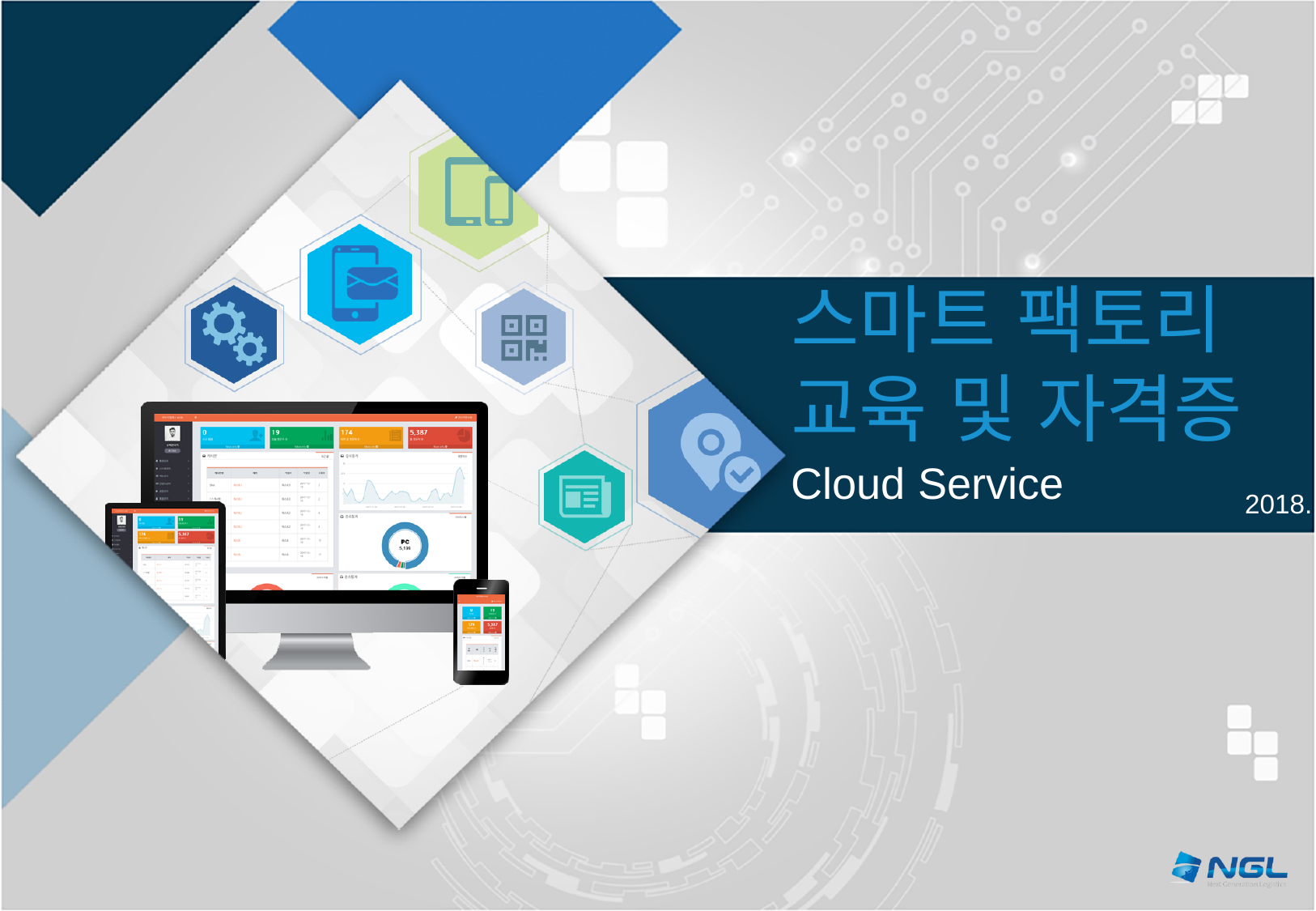

스마트 팩토리 교육 및 자격증
Cloud Service
2018. 08